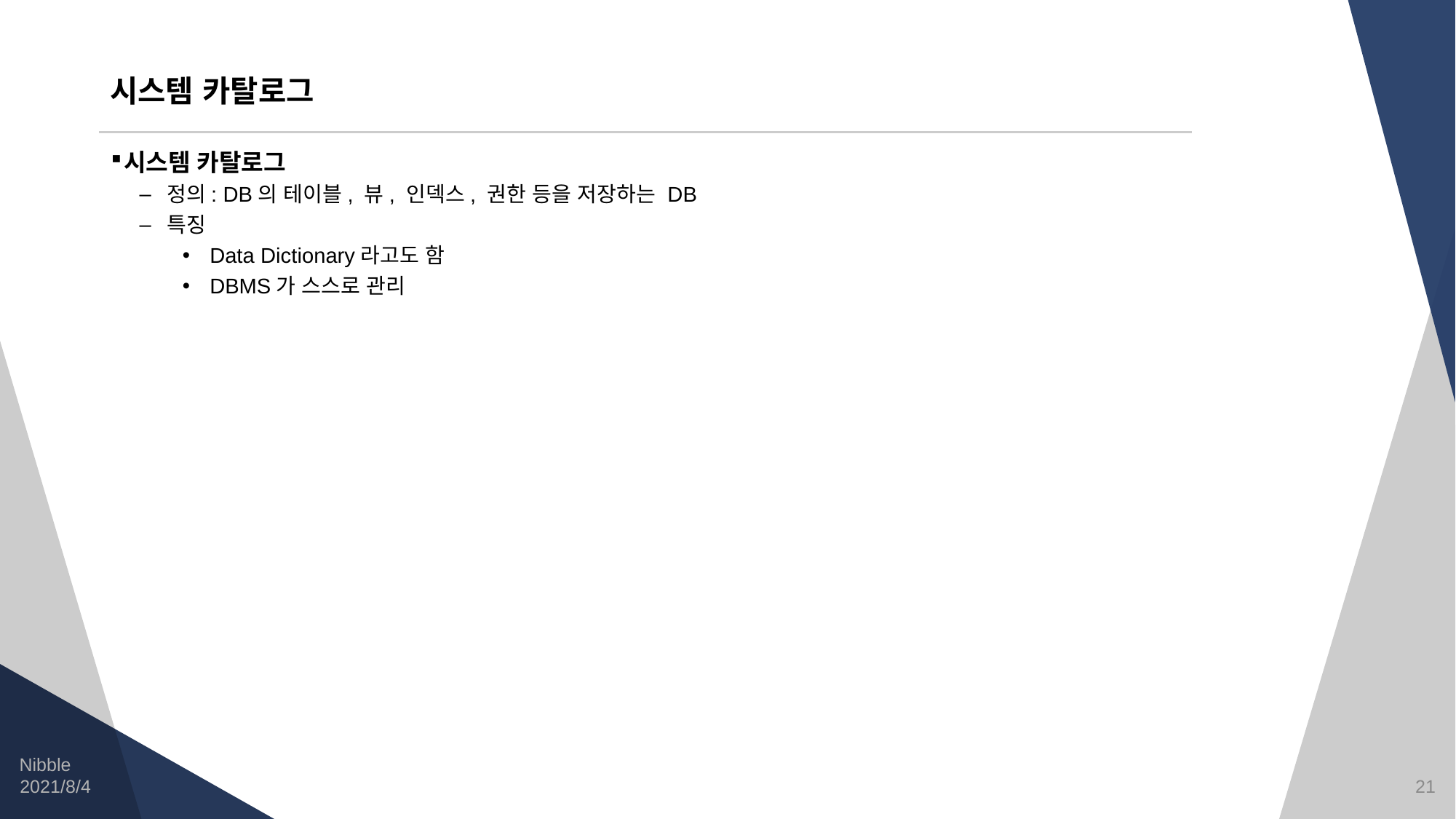

# 시스템 카탈로그

시스템 카탈로그
정의: DB의 테이블, 뷰, 인덱스, 권한 등을 저장하는 DB
특징
Data Dictionary라고도 함
DBMS가 스스로 관리
Nibble
2021/8/4
21